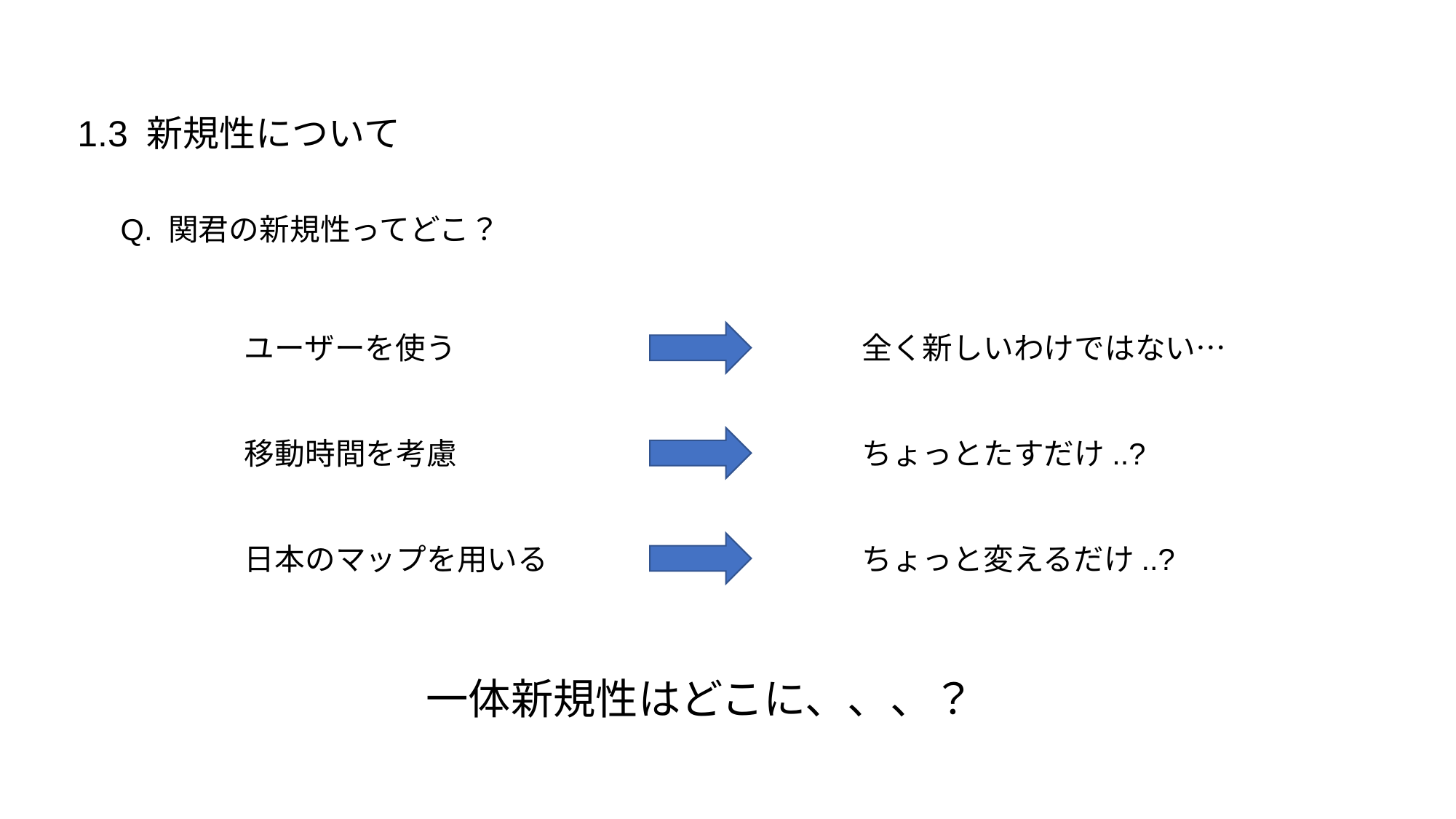

1.3 新規性について
Q. 関君の新規性ってどこ？

ユーザーを使う
全く新しいわけではない…

移動時間を考慮
ちょっとたすだけ..?

日本のマップを用いる
ちょっと変えるだけ..?
一体新規性はどこに、、、？